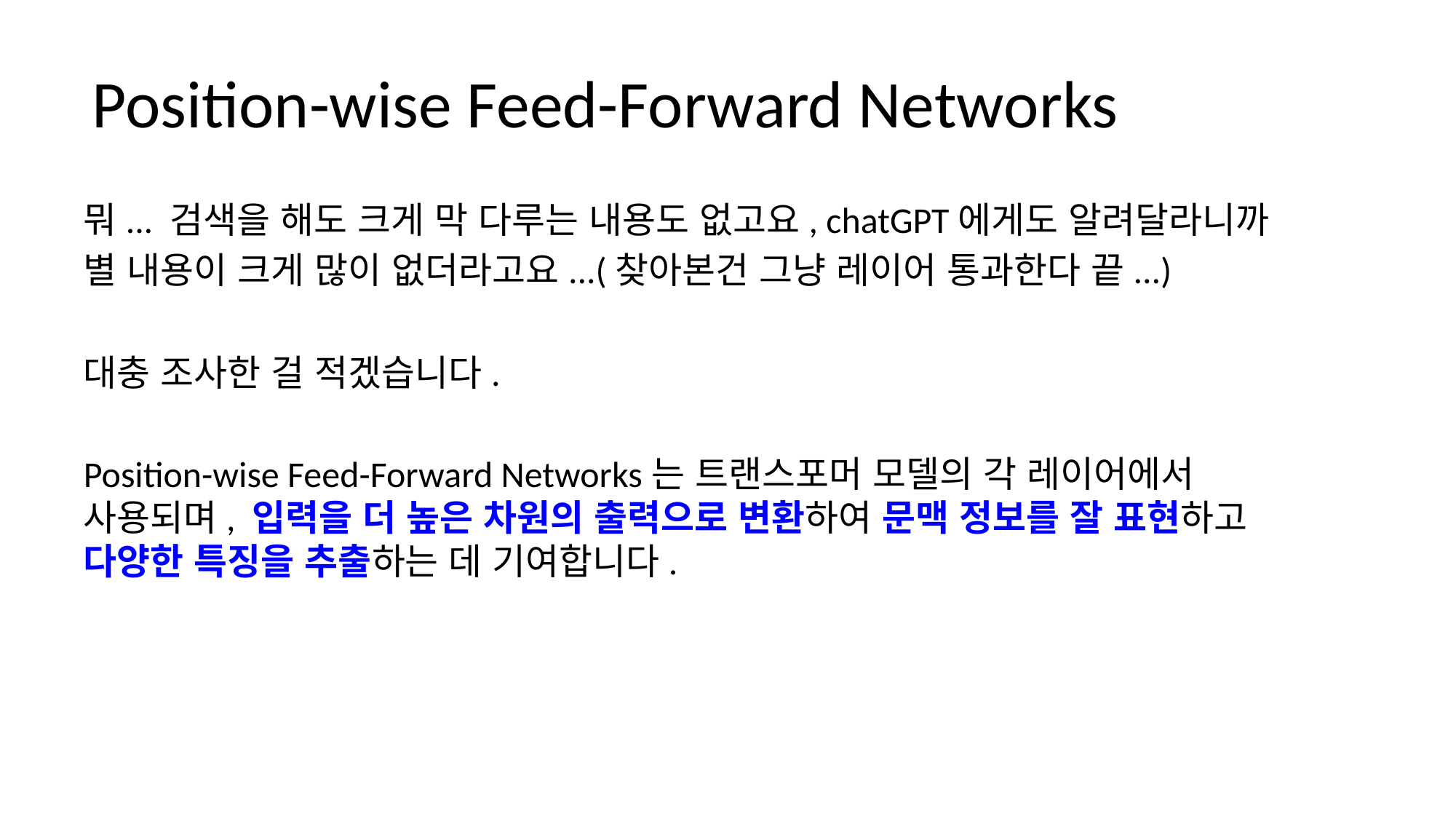

# Position-wise Feed-Forward Networks
뭐... 검색을 해도 크게 막 다루는 내용도 없고요, chatGPT에게도 알려달라니까
별 내용이 크게 많이 없더라고요...(찾아본건 그냥 레이어 통과한다 끝...)

대충 조사한 걸 적겠습니다.

Position-wise Feed-Forward Networks는 트랜스포머 모델의 각 레이어에서 사용되며, 입력을 더 높은 차원의 출력으로 변환하여 문맥 정보를 잘 표현하고 다양한 특징을 추출하는 데 기여합니다.